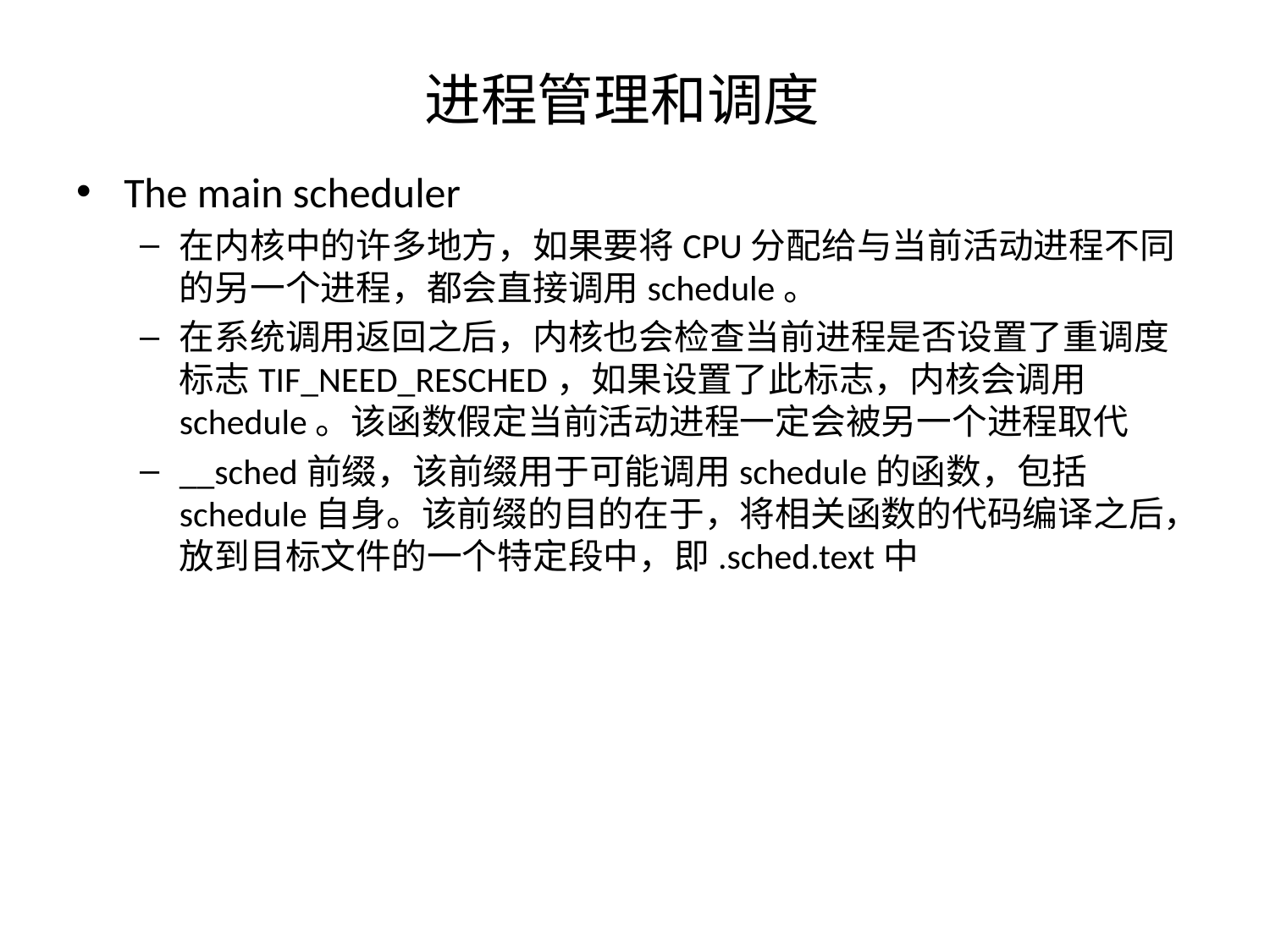

# 进程管理和调度
The main scheduler
在内核中的许多地方，如果要将CPU分配给与当前活动进程不同的另一个进程，都会直接调用schedule。
在系统调用返回之后，内核也会检查当前进程是否设置了重调度标志TIF_NEED_RESCHED，如果设置了此标志，内核会调用schedule。该函数假定当前活动进程一定会被另一个进程取代
__sched前缀，该前缀用于可能调用schedule的函数，包括schedule自身。该前缀的目的在于，将相关函数的代码编译之后，放到目标文件的一个特定段中，即.sched.text中